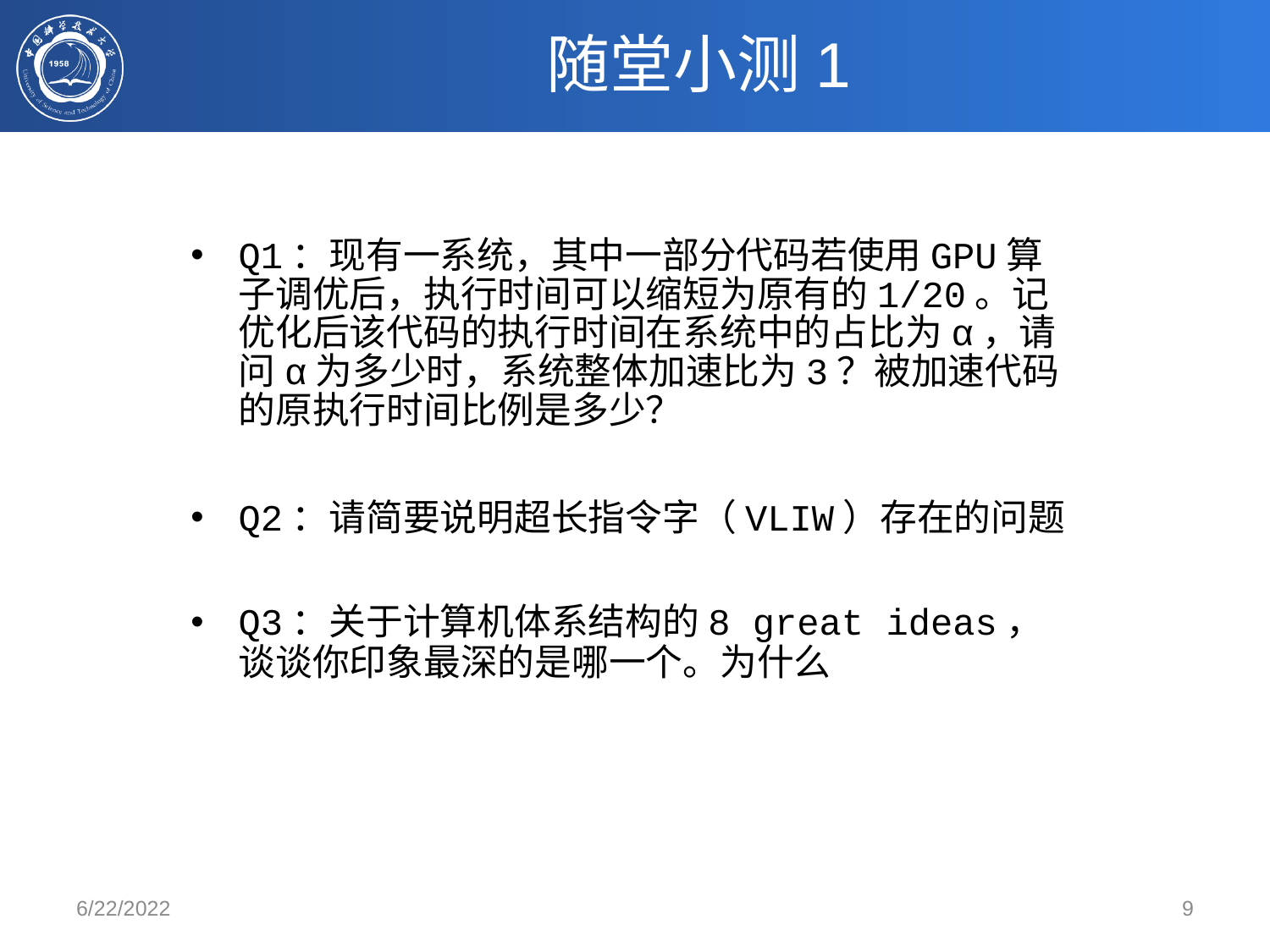

# 随堂小测1
Q1：现有一系统，其中一部分代码若使用GPU算子调优后，执行时间可以缩短为原有的1/20。记优化后该代码的执行时间在系统中的占比为α，请问α为多少时，系统整体加速比为3？被加速代码的原执行时间比例是多少？

Q2：请简要说明超长指令字（VLIW）存在的问题

Q3：关于计算机体系结构的8 great ideas，谈谈你印象最深的是哪一个。为什么
6/22/2022
9